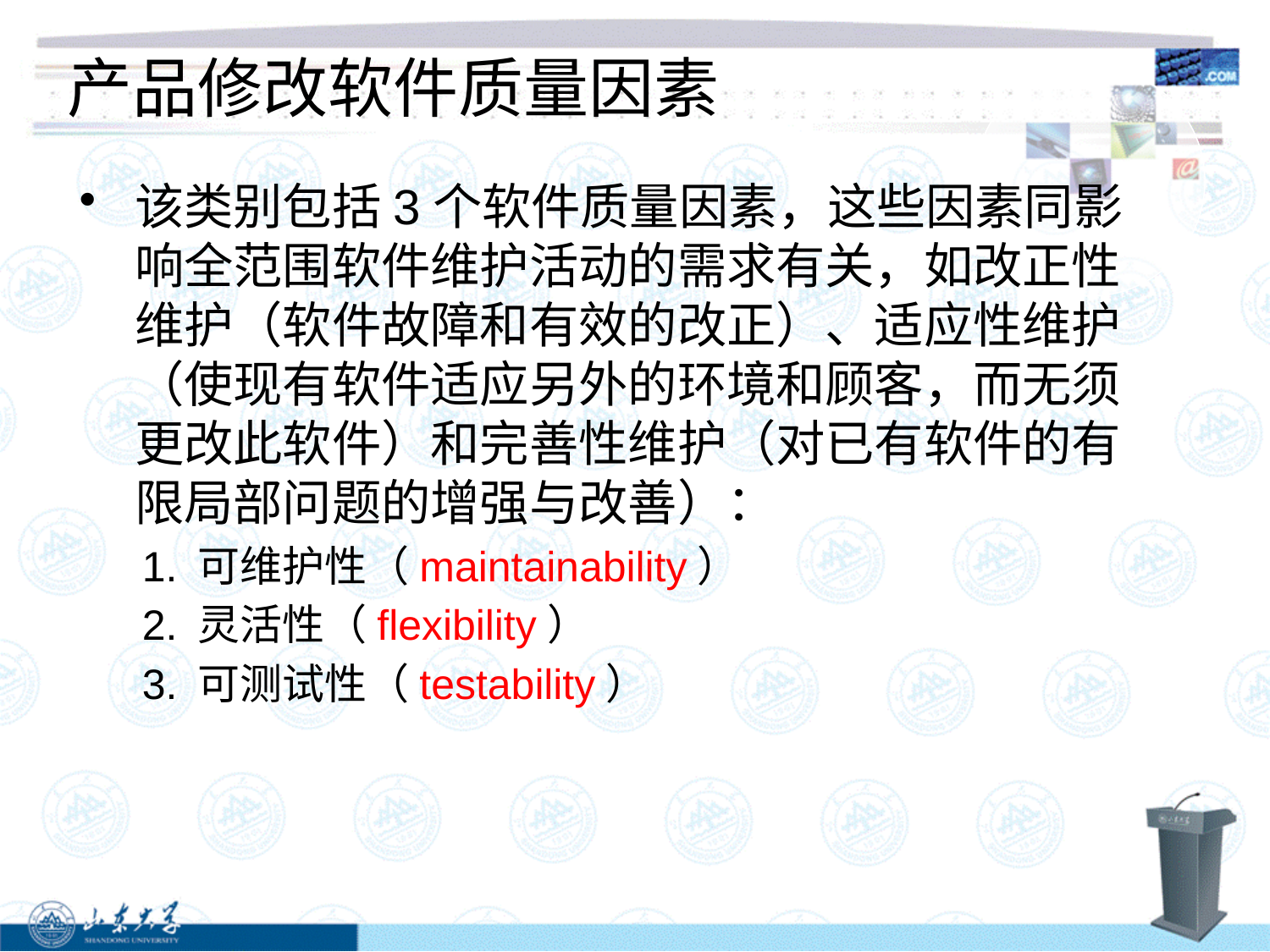

# 产品修改软件质量因素
该类别包括3个软件质量因素，这些因素同影响全范围软件维护活动的需求有关，如改正性维护（软件故障和有效的改正）、适应性维护（使现有软件适应另外的环境和顾客，而无须更改此软件）和完善性维护（对已有软件的有限局部问题的增强与改善）：
可维护性（maintainability）
灵活性（flexibility）
可测试性（testability）